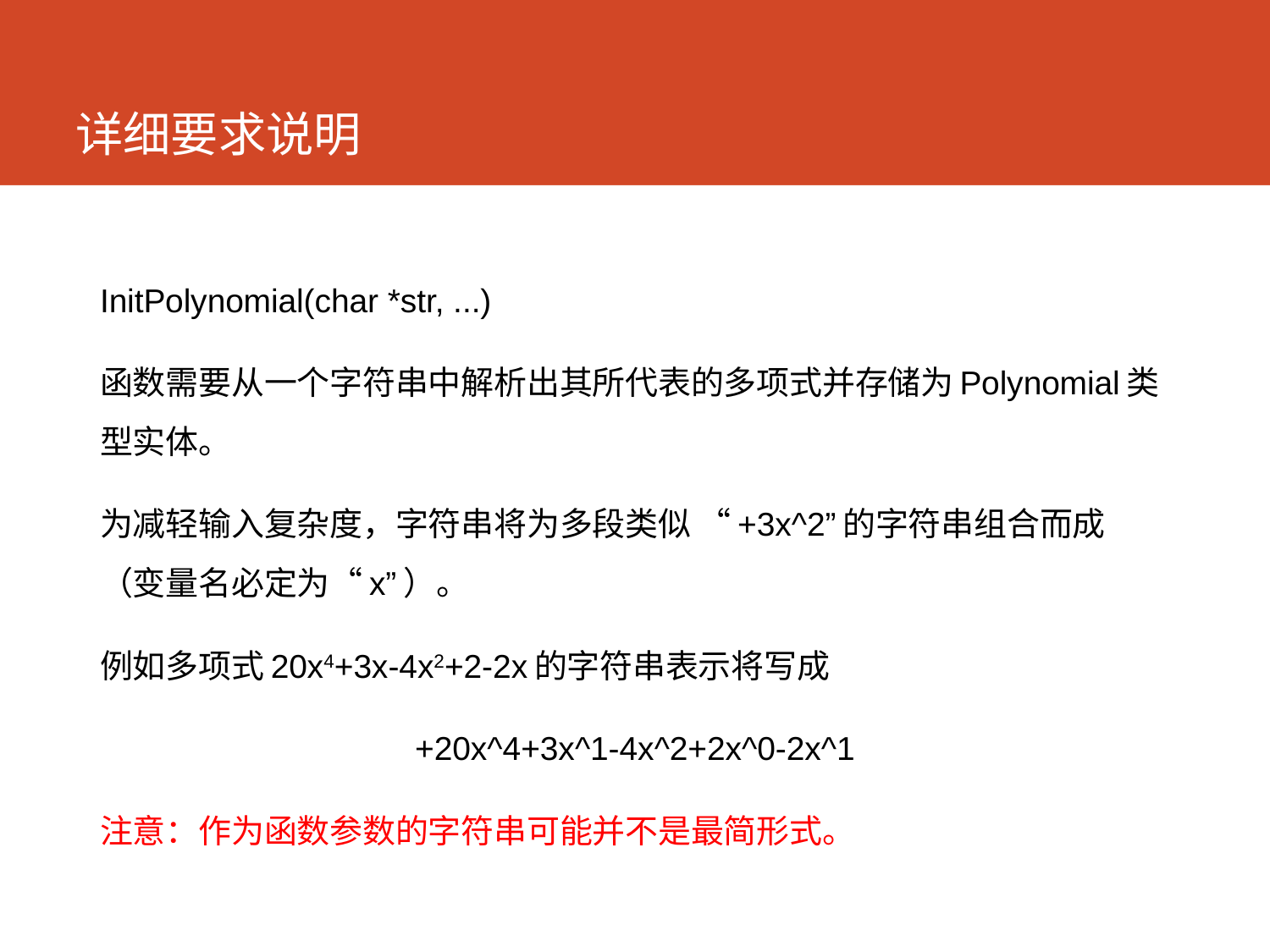

# 详细要求说明
InitPolynomial(char *str, ...)
函数需要从一个字符串中解析出其所代表的多项式并存储为Polynomial类型实体。
为减轻输入复杂度，字符串将为多段类似 “+3x^2”的字符串组合而成（变量名必定为“x”）。
例如多项式20x4+3x-4x2+2-2x的字符串表示将写成
+20x^4+3x^1-4x^2+2x^0-2x^1
注意：作为函数参数的字符串可能并不是最简形式。